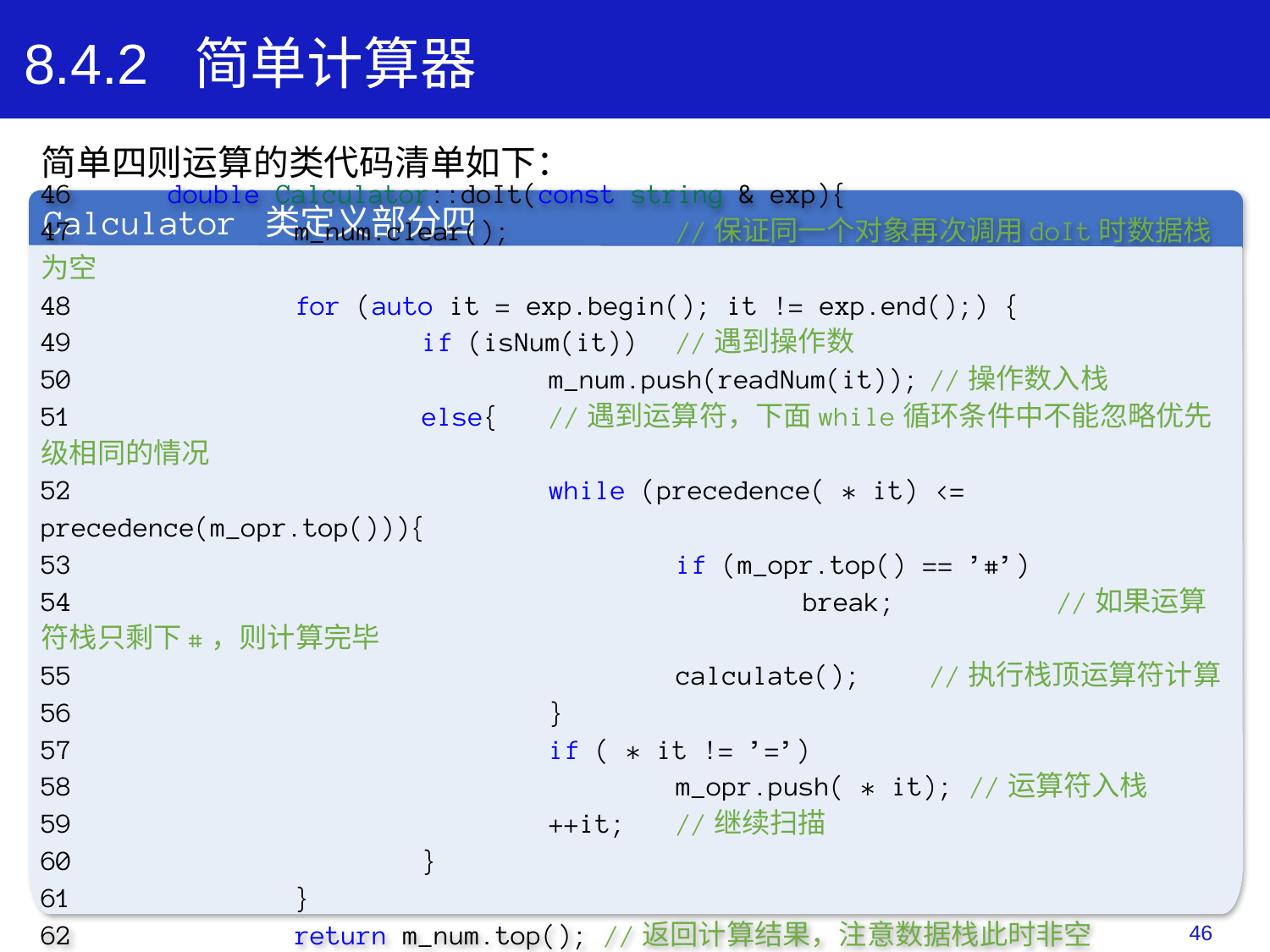

8.4.2  简单计算器
简单四则运算的类代码清单如下：
Calculator 类定义部分四
46	double Calculator::doIt(const string & exp){
47 		m_num.clear(); 		//保证同一个对象再次调用doIt时数据栈为空
48 		for (auto it = exp.begin(); it != exp.end();) {
49 			if (isNum(it)) 	//遇到操作数
50 				m_num.push(readNum(it));	//操作数入栈
51 			else{ 	//遇到运算符，下面while循环条件中不能忽略优先级相同的情况
52				while (precedence( * it) <= precedence(m_opr.top())){
53 					if (m_opr.top() == ’#’)
54 						break; 		//如果运算符栈只剩下#，则计算完毕
55 					calculate(); 	//执行栈顶运算符计算
56 				}
57 				if ( * it != ’=’)
58 					m_opr.push( * it); //运算符入栈
59 				++it; 	//继续扫描
60 			}
61 		}
62 		return m_num.top(); //返回计算结果，注意数据栈此时非空
63 	}
46